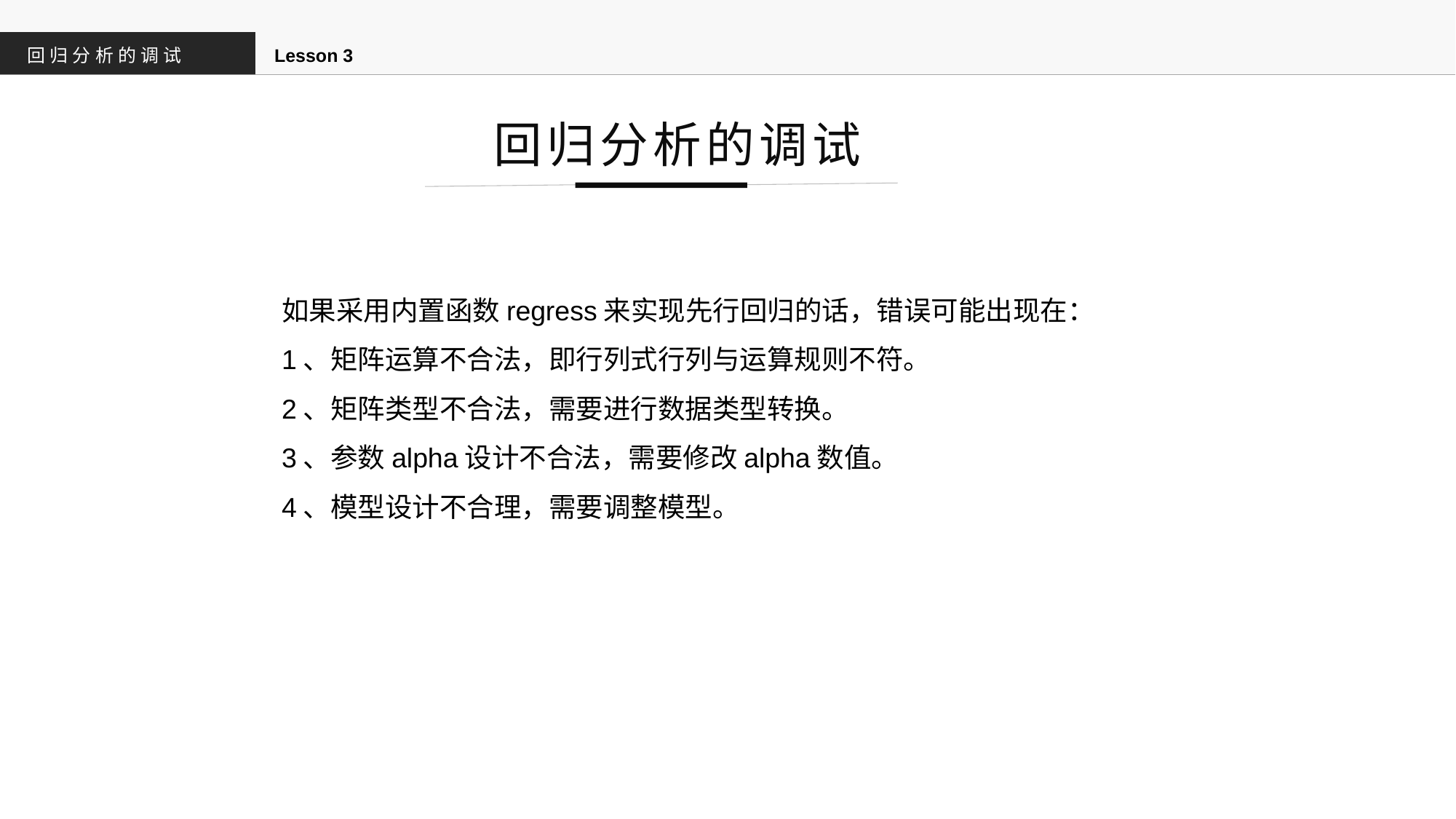

回归分析的调试
Lesson 3
回归分析的调试

如果采用内置函数regress来实现先行回归的话，错误可能出现在：
1、矩阵运算不合法，即行列式行列与运算规则不符。
2、矩阵类型不合法，需要进行数据类型转换。
3、参数alpha设计不合法，需要修改alpha数值。
4、模型设计不合理，需要调整模型。